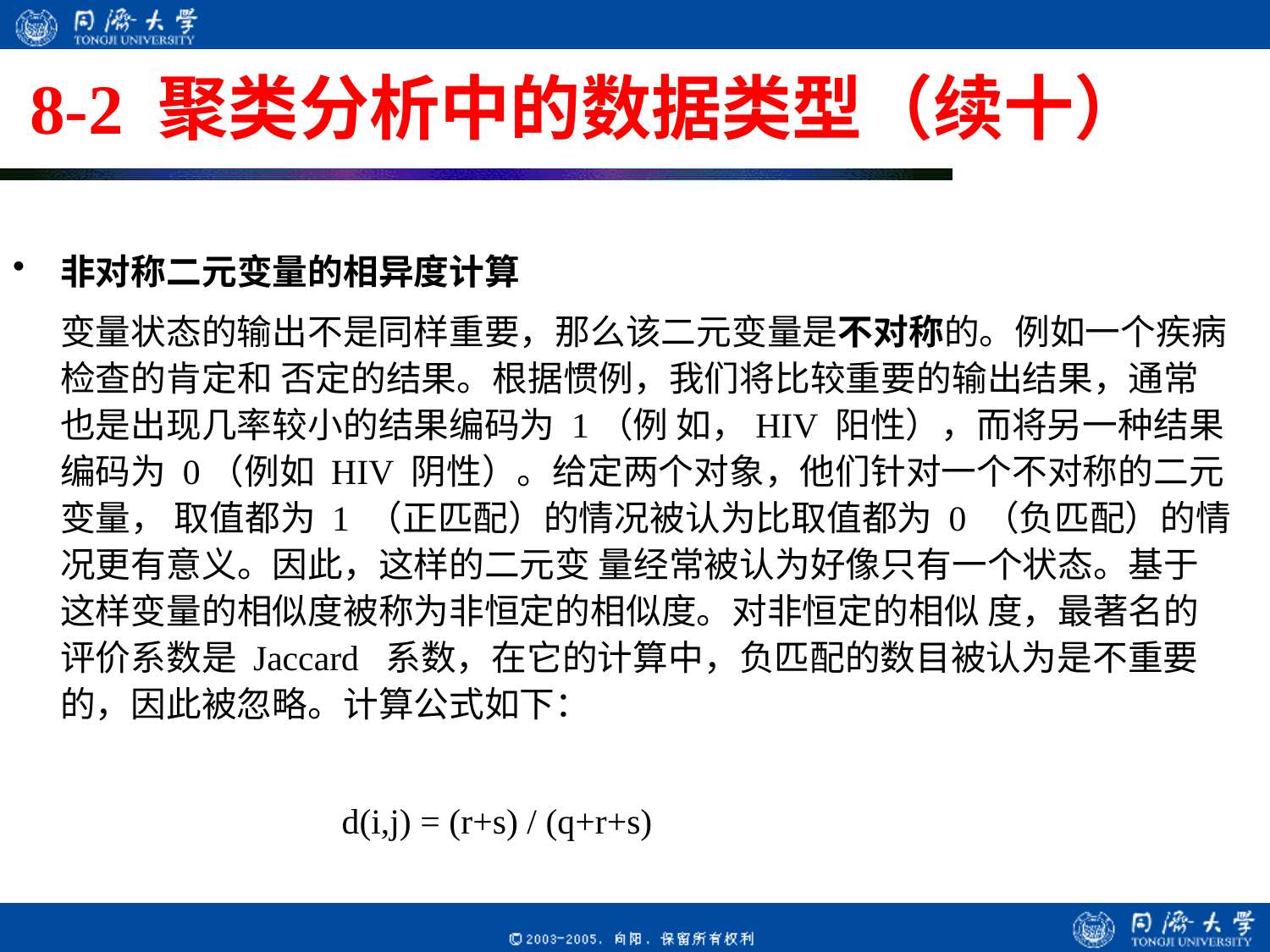

# 8-2 聚类分析中的数据类型（续十）

非对称二元变量的相异度计算
     变量状态的输出不是同样重要，那么该二元变量是不对称的。例如一个疾病检查的肯定和 否定的结果。根据惯例，我们将比较重要的输出结果，通常也是出现几率较小的结果编码为 1（例 如，HIV 阳性），而将另一种结果编码为 0（例如 HIV 阴性）。给定两个对象，他们针对一个不对称的二元变量， 取值都为 1 （正匹配）的情况被认为比取值都为 0 （负匹配）的情况更有意义。因此，这样的二元变 量经常被认为好像只有一个状态。基于这样变量的相似度被称为非恒定的相似度。对非恒定的相似 度，最著名的评价系数是 Jaccard  系数，在它的计算中，负匹配的数目被认为是不重要的，因此被忽略。计算公式如下：

                                     d(i,j) = (r+s) / (q+r+s)